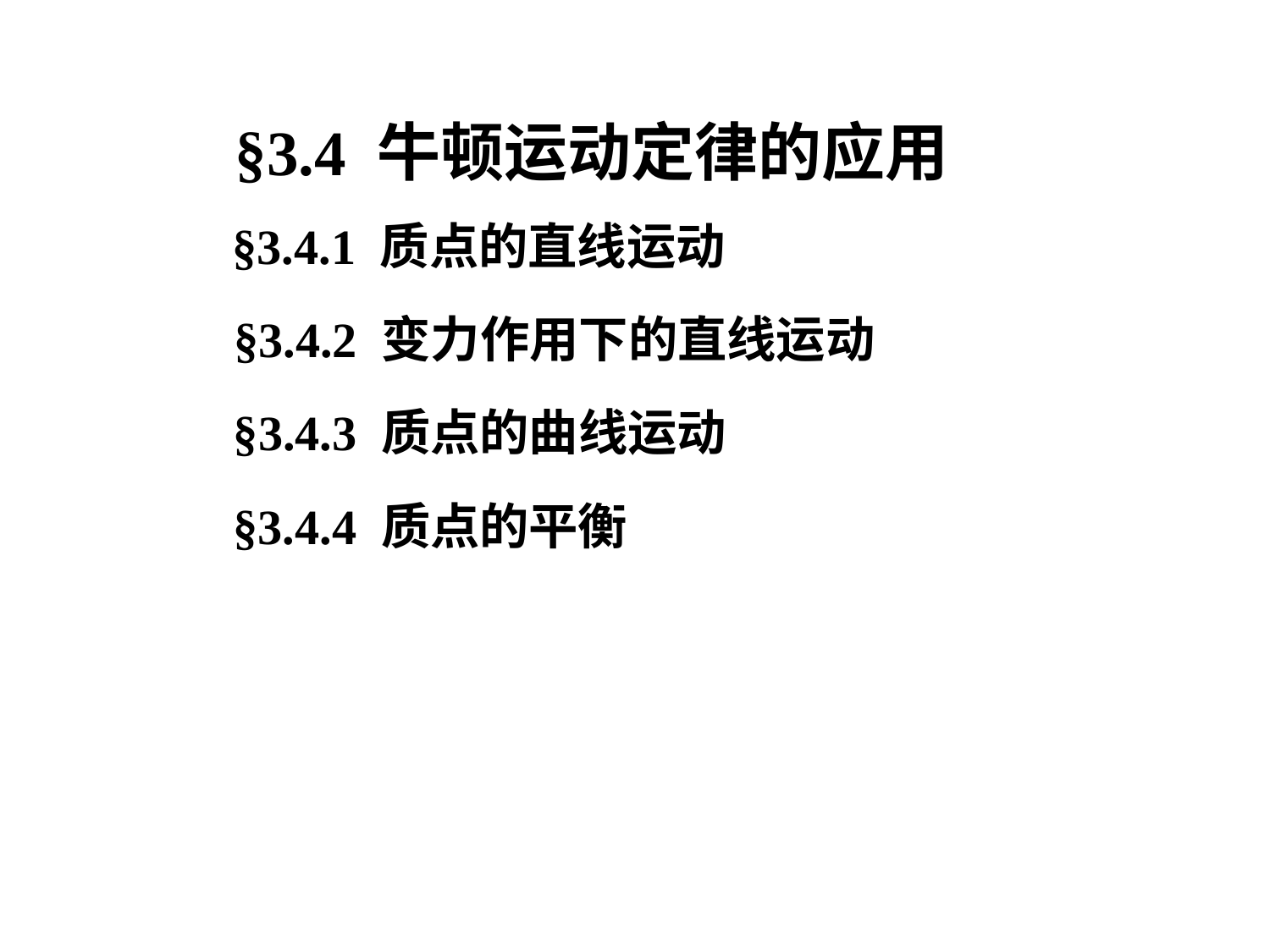

§3.4 牛顿运动定律的应用
§3.4.1 质点的直线运动
§3.4.2 变力作用下的直线运动
§3.4.3 质点的曲线运动
§3.4.4 质点的平衡